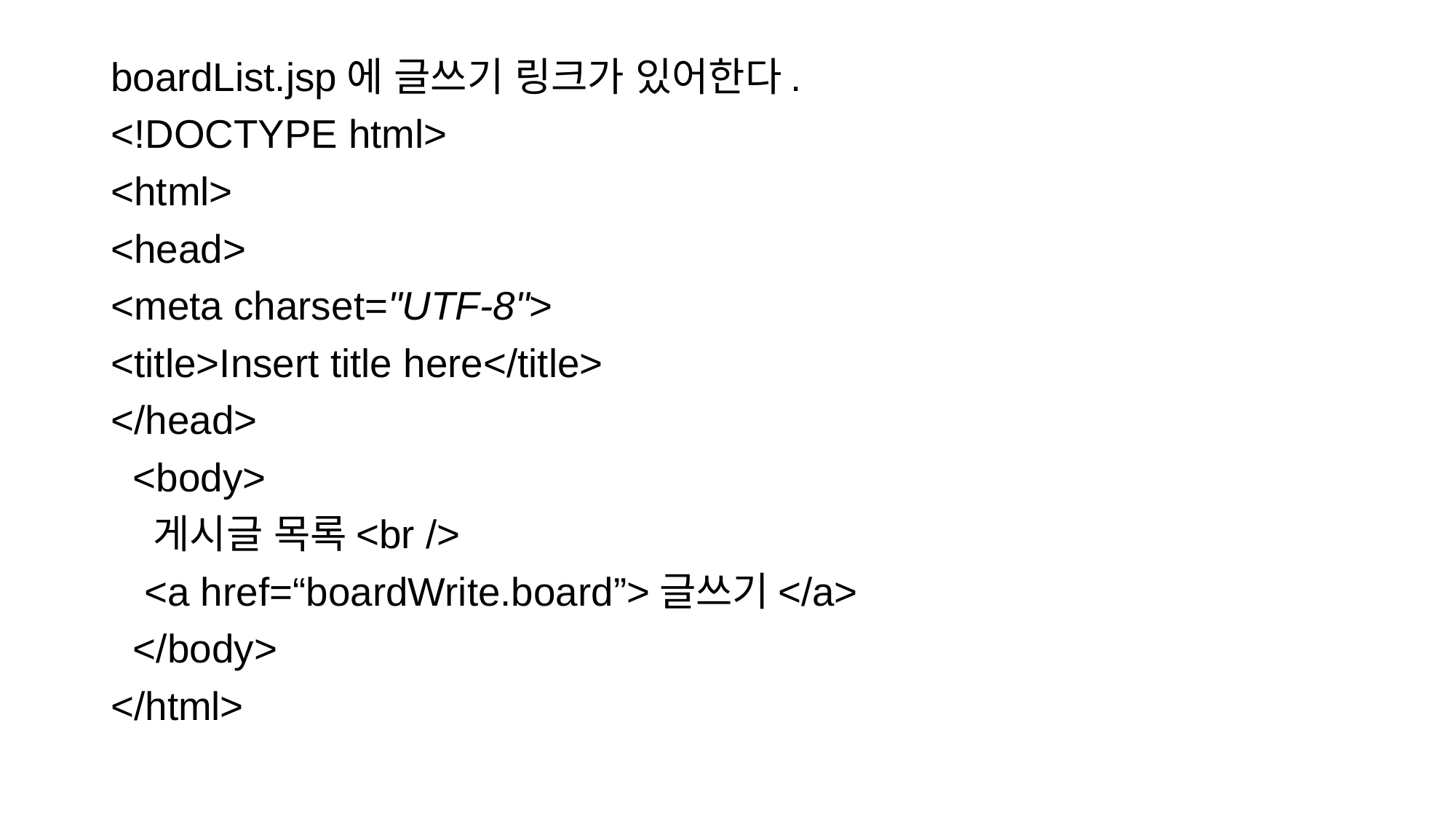

boardList.jsp에 글쓰기 링크가 있어한다.
<!DOCTYPE html>
<html>
<head>
<meta charset="UTF-8">
<title>Insert title here</title>
</head>
  <body>
   게시글 목록<br />
   <a href=“boardWrite.board”>글쓰기</a>
  </body>
</html>